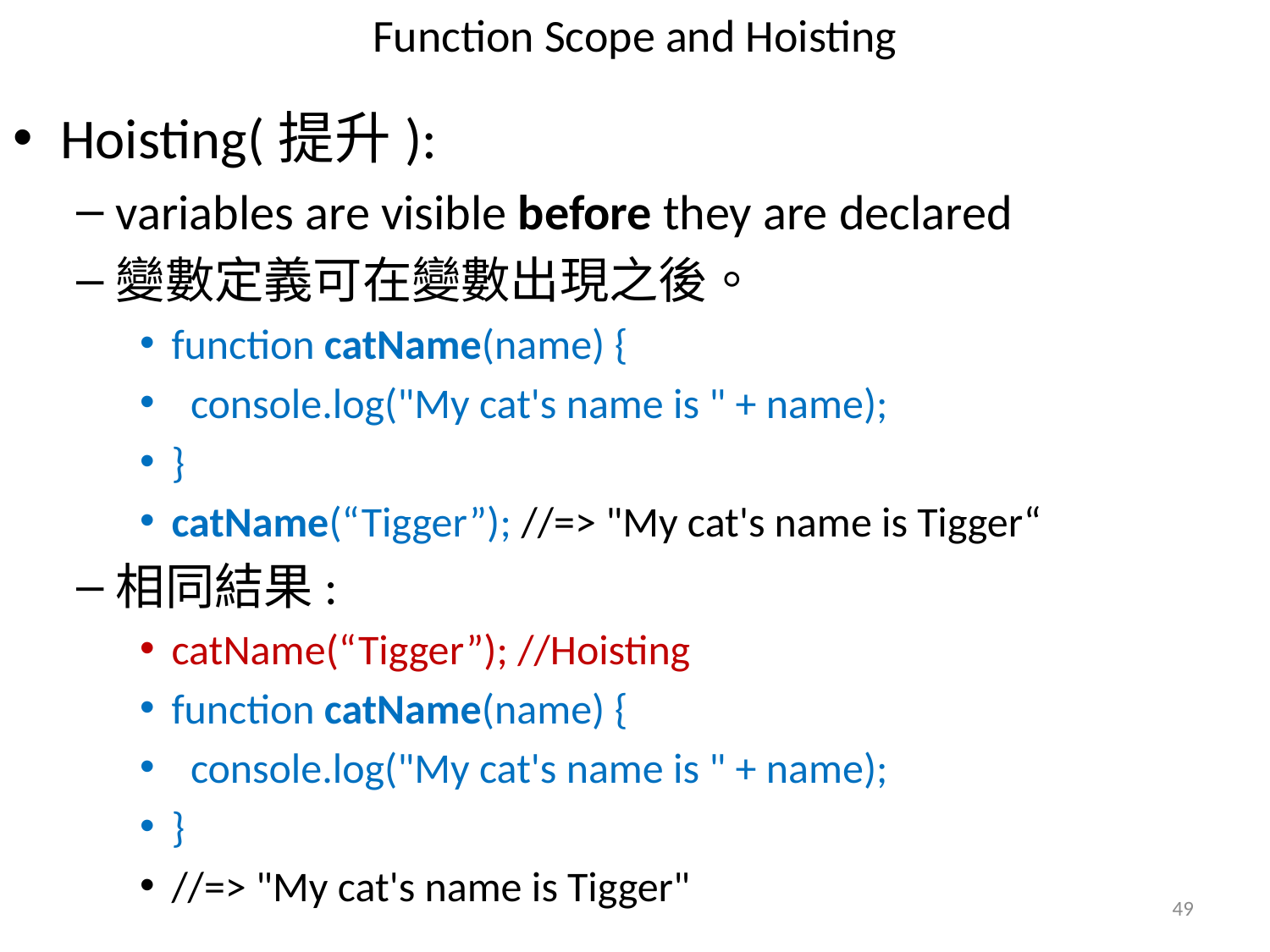

# Function Scope and Hoisting
Hoisting(提升):
variables are visible before they are declared
變數定義可在變數出現之後。
function catName(name) {
  console.log("My cat's name is " + name);
}
catName(“Tigger”); //=> "My cat's name is Tigger“
相同結果:
catName(“Tigger”); //Hoisting
function catName(name) {
  console.log("My cat's name is " + name);
}
//=> "My cat's name is Tigger"

49